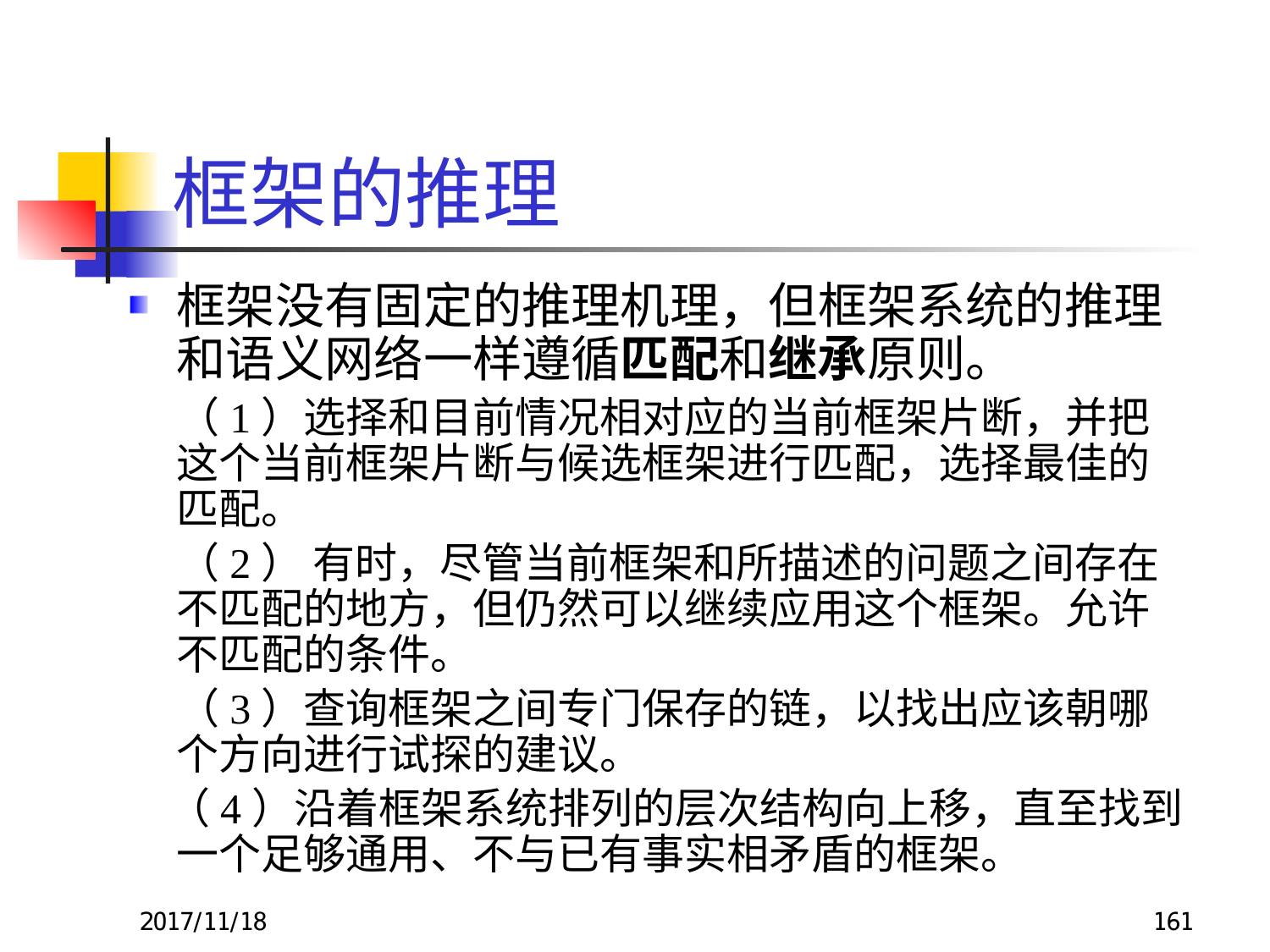

# 框架的推理
框架没有固定的推理机理，但框架系统的推理和语义网络一样遵循匹配和继承原则。
    （1）选择和目前情况相对应的当前框架片断，并把这个当前框架片断与候选框架进行匹配，选择最佳的匹配。
    （2） 有时，尽管当前框架和所描述的问题之间存在不匹配的地方，但仍然可以继续应用这个框架。允许不匹配的条件。
    （3）查询框架之间专门保存的链，以找出应该朝哪个方向进行试探的建议。
   （4）沿着框架系统排列的层次结构向上移，直至找到一个足够通用、不与已有事实相矛盾的框架。
2017/11/18
161